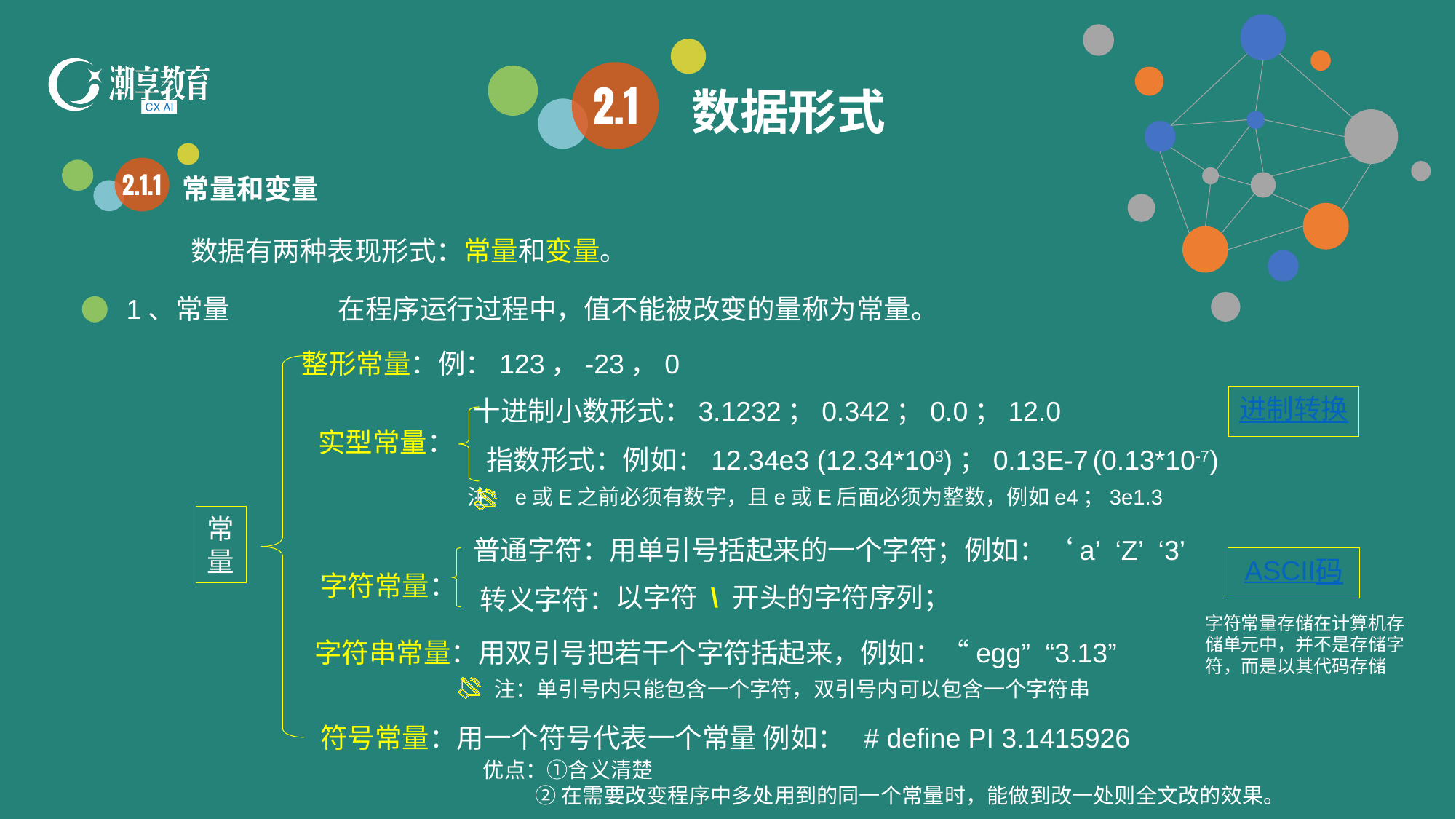

2.1

数据形式

常量和变量
2.1.1

数据有两种表现形式：常量和变量。
1、常量
在程序运行过程中，值不能被改变的量称为常量。

整形常量：例：123，-23，0

进制转换
十进制小数形式：3.1232；0.342；0.0；12.0

实型常量：
指数形式：例如：12.34e3 (12.34*103)；0.13E-7 (0.13*10-7)
注：e或E之前必须有数字，且e或E后面必须为整数，例如e4；3e1.3

常量
普通字符：用单引号括起来的一个字符；例如：‘a’  ‘Z’  ‘3’
ASCII码

字符常量：
以字符 \ 开头的字符序列；
转义字符：
字符常量存储在计算机存储单元中，并不是存储字符，而是以其代码存储
字符串常量：用双引号把若干个字符括起来，例如：“egg”  “3.13”
注：单引号内只能包含一个字符，双引号内可以包含一个字符串

符号常量：用一个符号代表一个常量 例如：  # define PI 3.1415926
优点：①含义清楚
           ②在需要改变程序中多处用到的同一个常量时，能做到改一处则全文改的效果。